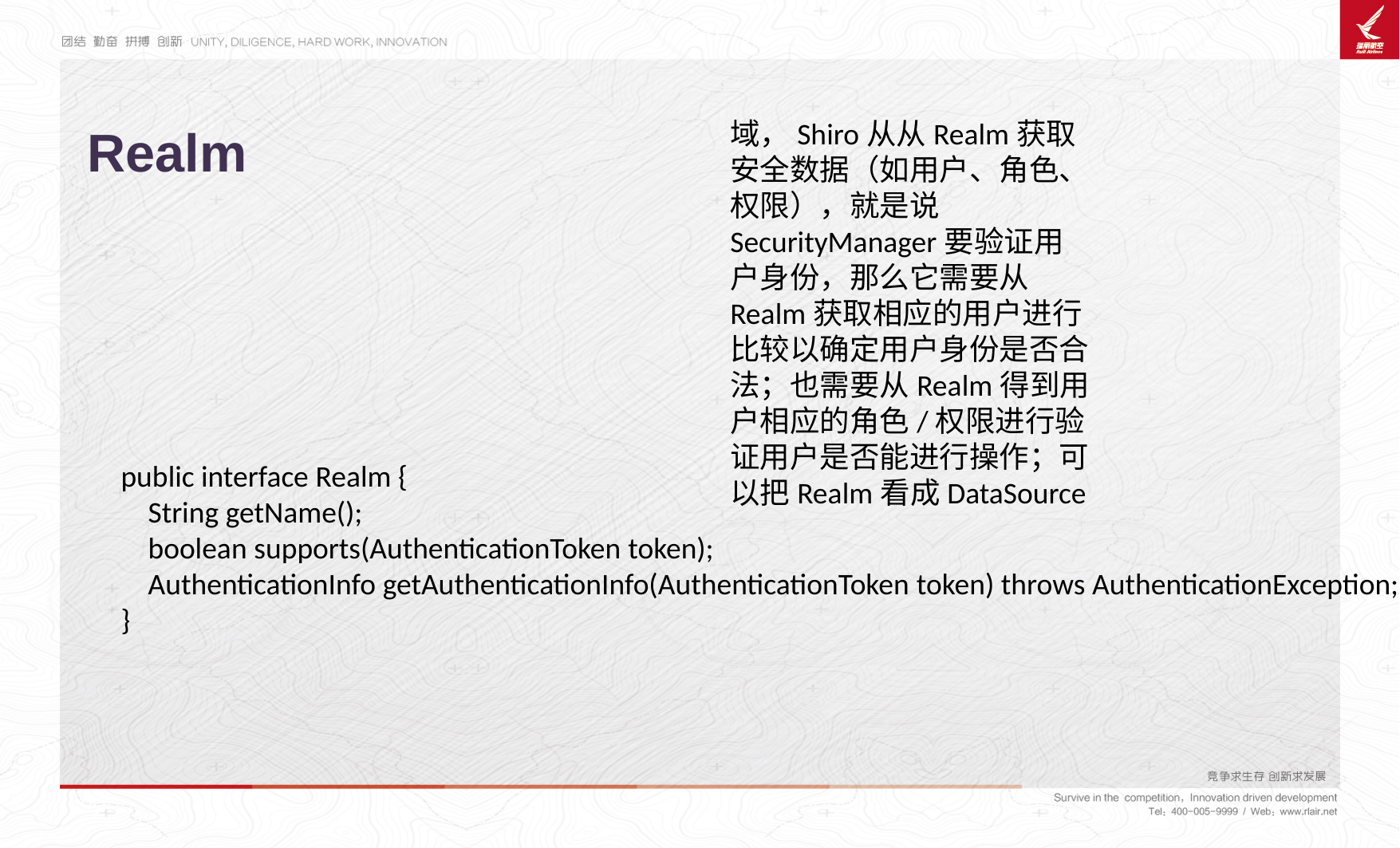

域，Shiro从从Realm获取安全数据（如用户、角色、权限），就是说SecurityManager要验证用户身份，那么它需要从Realm获取相应的用户进行比较以确定用户身份是否合法；也需要从Realm得到用户相应的角色/权限进行验证用户是否能进行操作；可以把Realm看成DataSource
Realm

public interface Realm {
    String getName();
    boolean supports(AuthenticationToken token);
    AuthenticationInfo getAuthenticationInfo(AuthenticationToken token) throws AuthenticationException;
}